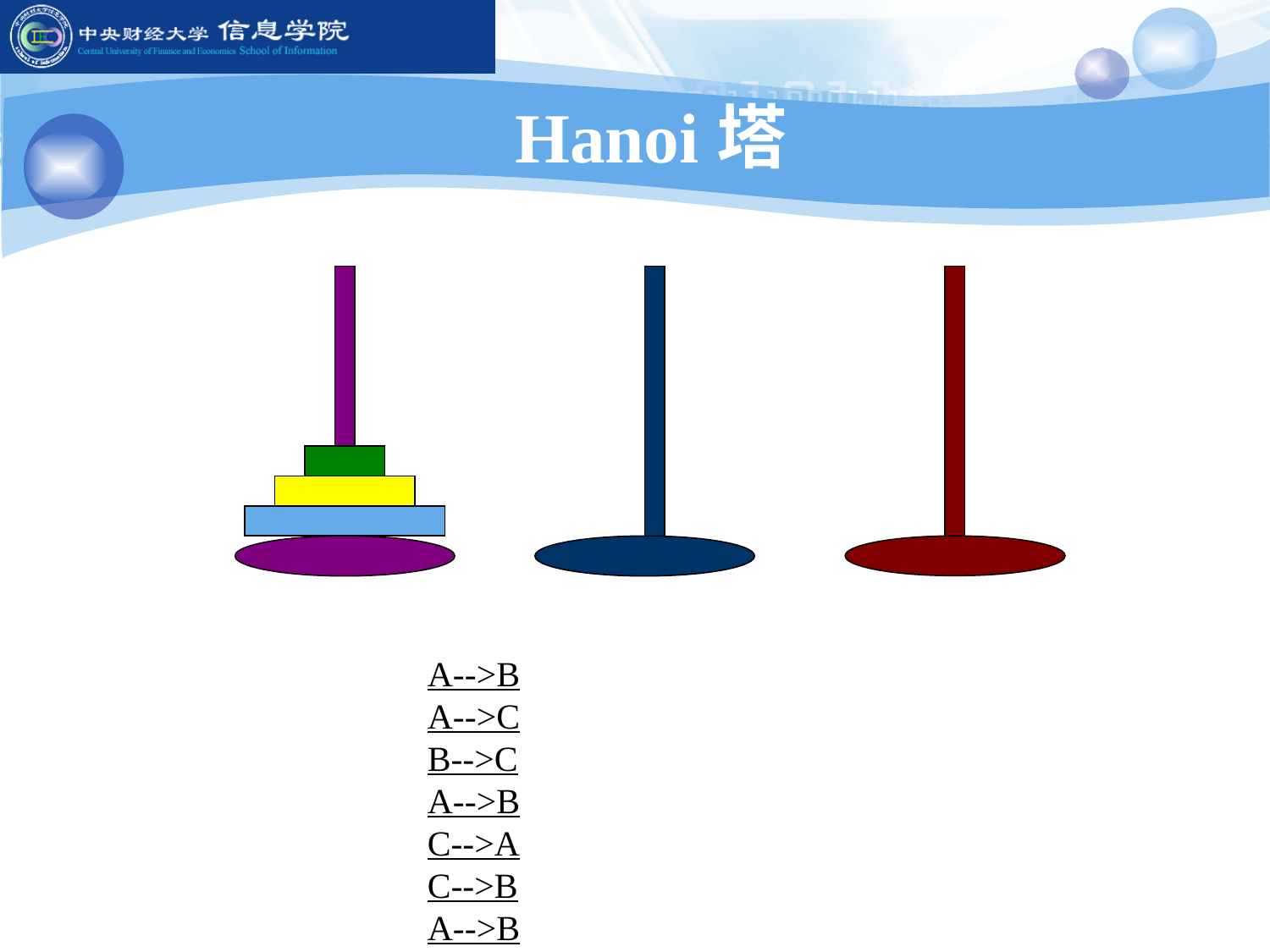

Hanoi塔

A-->B
A-->C
B-->C
A-->B
C-->A
C-->B
A-->B